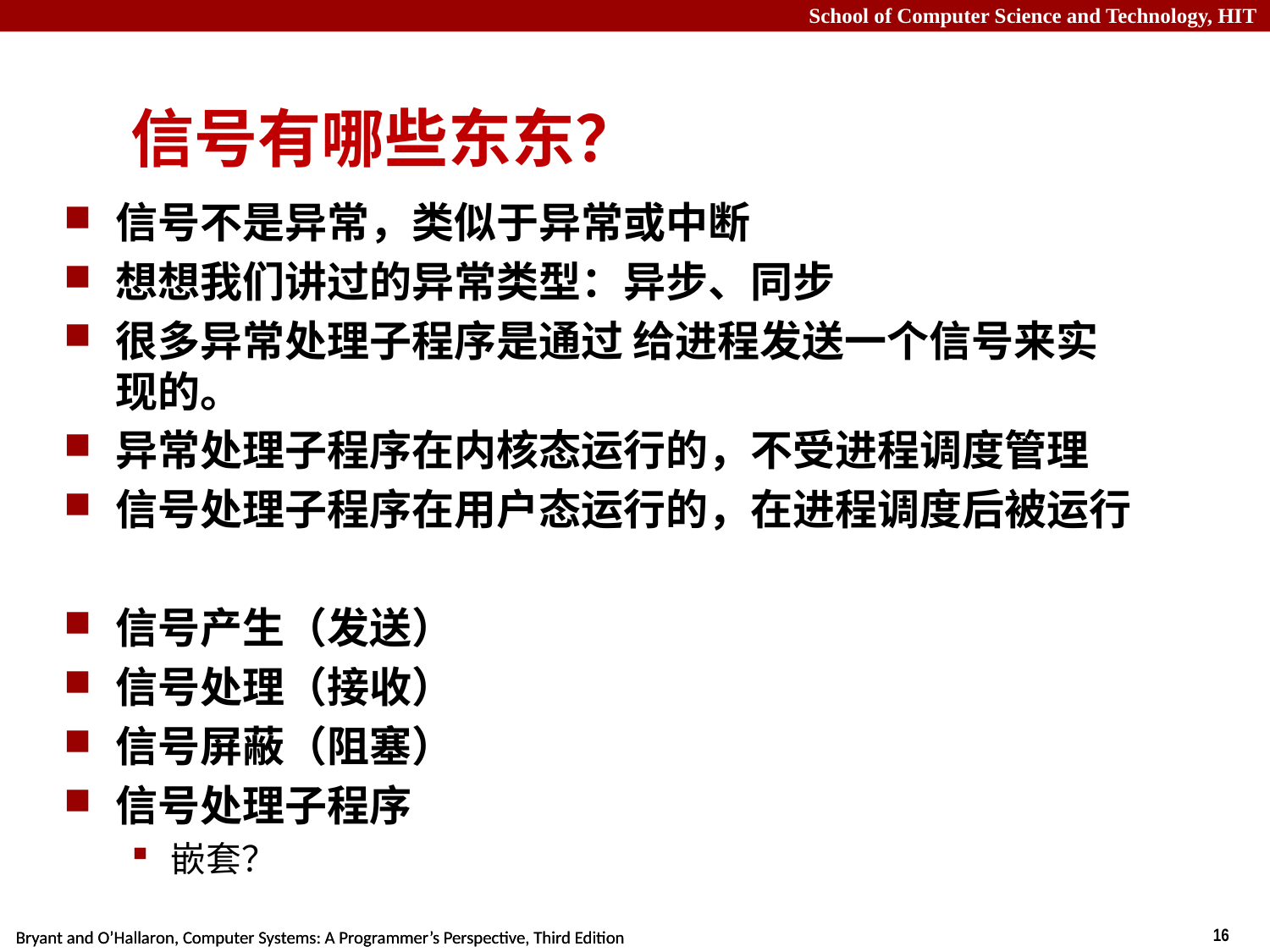

# 信号有哪些东东？
信号不是异常，类似于异常或中断
想想我们讲过的异常类型：异步、同步
很多异常处理子程序是通过 给进程发送一个信号来实现的。
异常处理子程序在内核态运行的，不受进程调度管理
信号处理子程序在用户态运行的，在进程调度后被运行

信号产生（发送）
信号处理（接收）
信号屏蔽（阻塞）
信号处理子程序
嵌套？